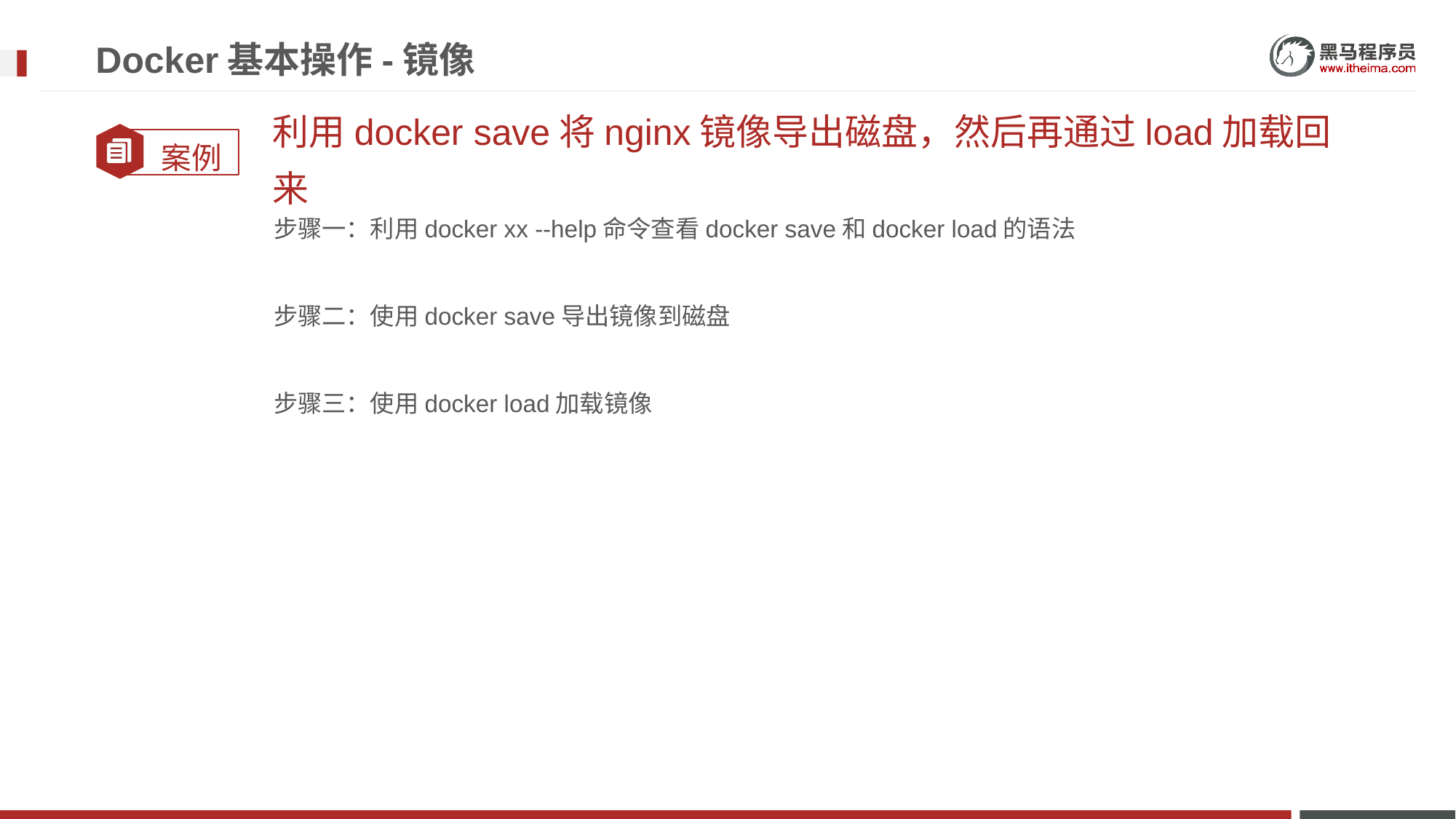

# Docker基本操作-镜像
利用docker save将nginx镜像导出磁盘，然后再通过load加载回来
步骤一：利用docker xx --help命令查看docker save和docker load的语法

步骤二：使用docker save导出镜像到磁盘

步骤三：使用docker load加载镜像